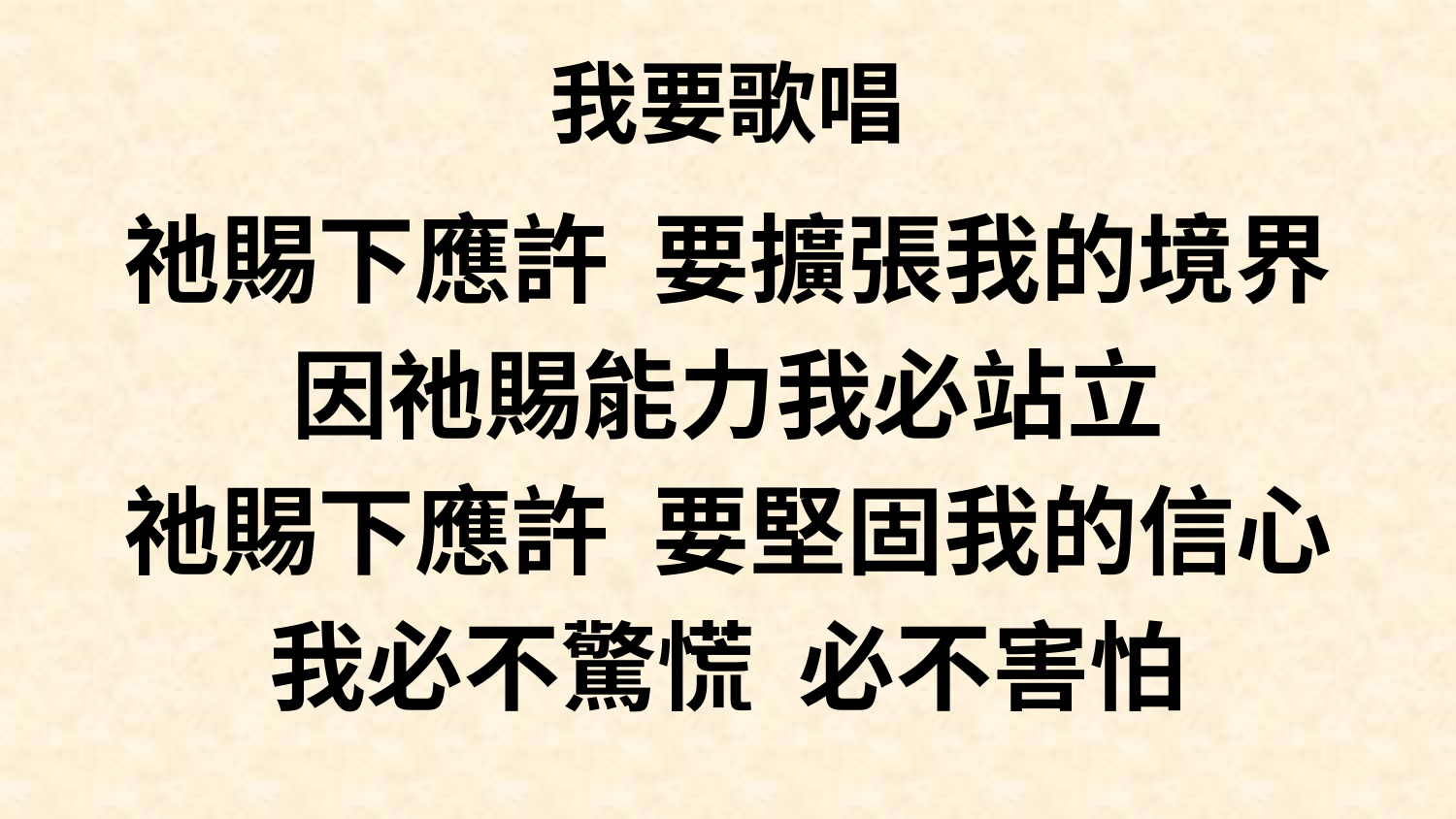

# 我要歌唱
祂賜下應許  要擴張我的境界
因祂賜能力我必站立
祂賜下應許  要堅固我的信心
我必不驚慌  必不害怕